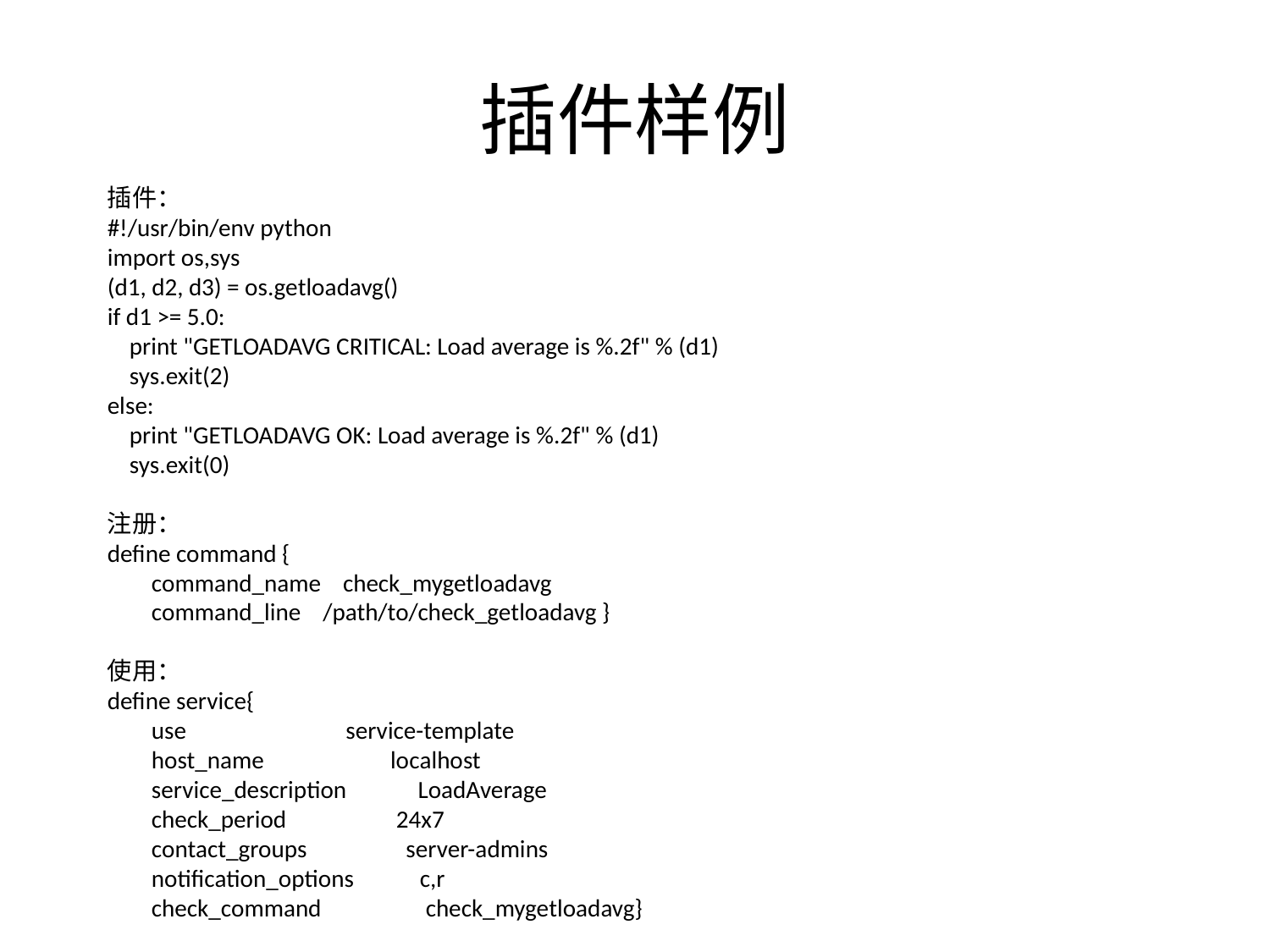

# 插件样例
插件：
#!/usr/bin/env python
import os,sys
(d1, d2, d3) = os.getloadavg()
if d1 >= 5.0:
    print "GETLOADAVG CRITICAL: Load average is %.2f" % (d1)
    sys.exit(2)
else:
    print "GETLOADAVG OK: Load average is %.2f" % (d1)
    sys.exit(0)

注册：
define command {
        command_name    check_mygetloadavg
        command_line    /path/to/check_getloadavg }

使用：
define service{
        use                             service-template
        host_name                       localhost
        service_description             LoadAverage
        check_period                    24x7
        contact_groups                  server-admins
        notification_options            c,r
        check_command                   check_mygetloadavg}